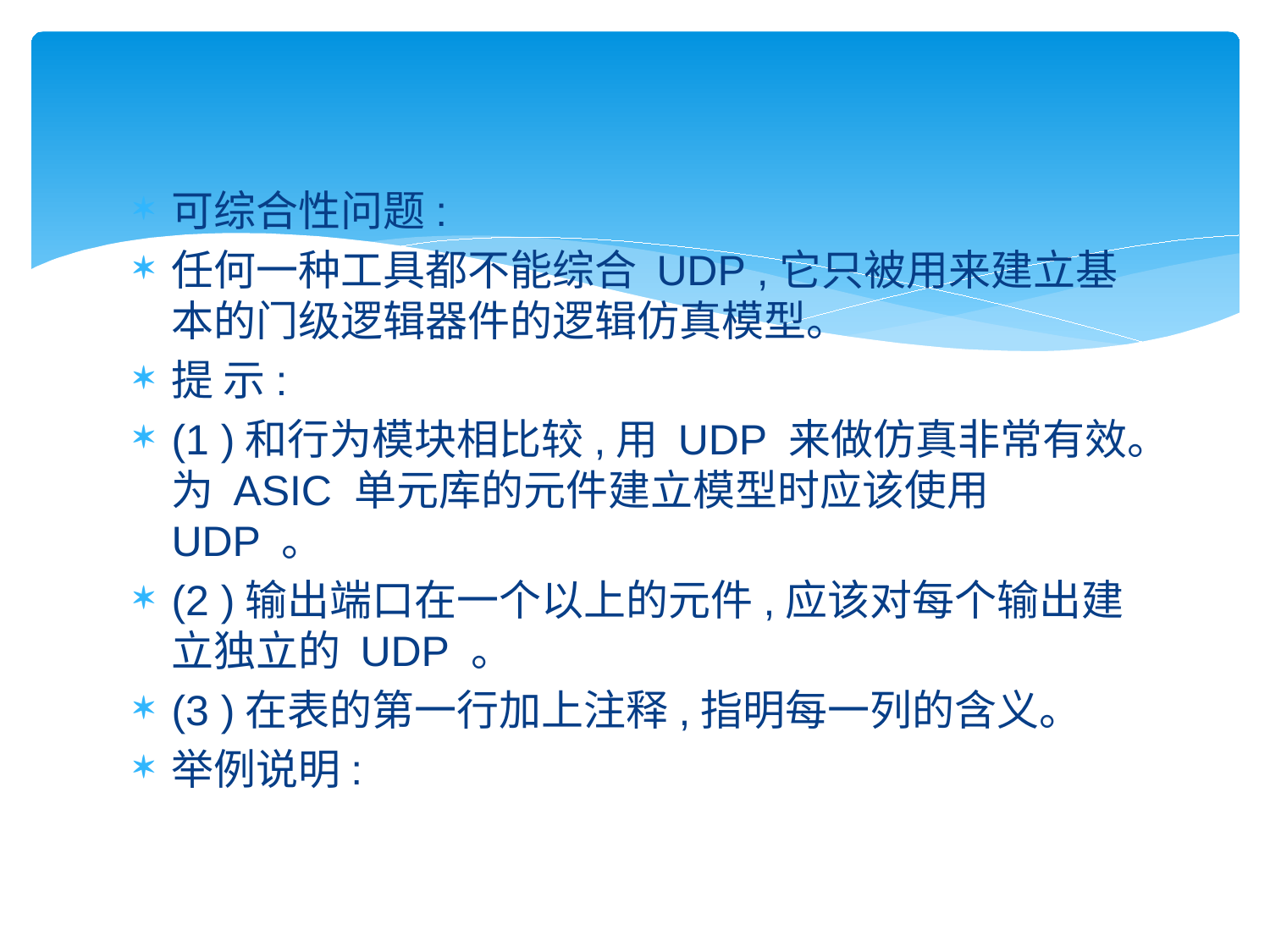

#
可综合性问题:
任何一种工具都不能综合 UDP ,它只被用来建立基本的门级逻辑器件的逻辑仿真模型。
提 示:
(1 )和行为模块相比较,用 UDP 来做仿真非常有效。为 ASIC 单元库的元件建立模型时应该使用 UDP 。
(2 )输出端口在一个以上的元件,应该对每个输出建立独立的 UDP 。
(3 )在表的第一行加上注释,指明每一列的含义。
举例说明: